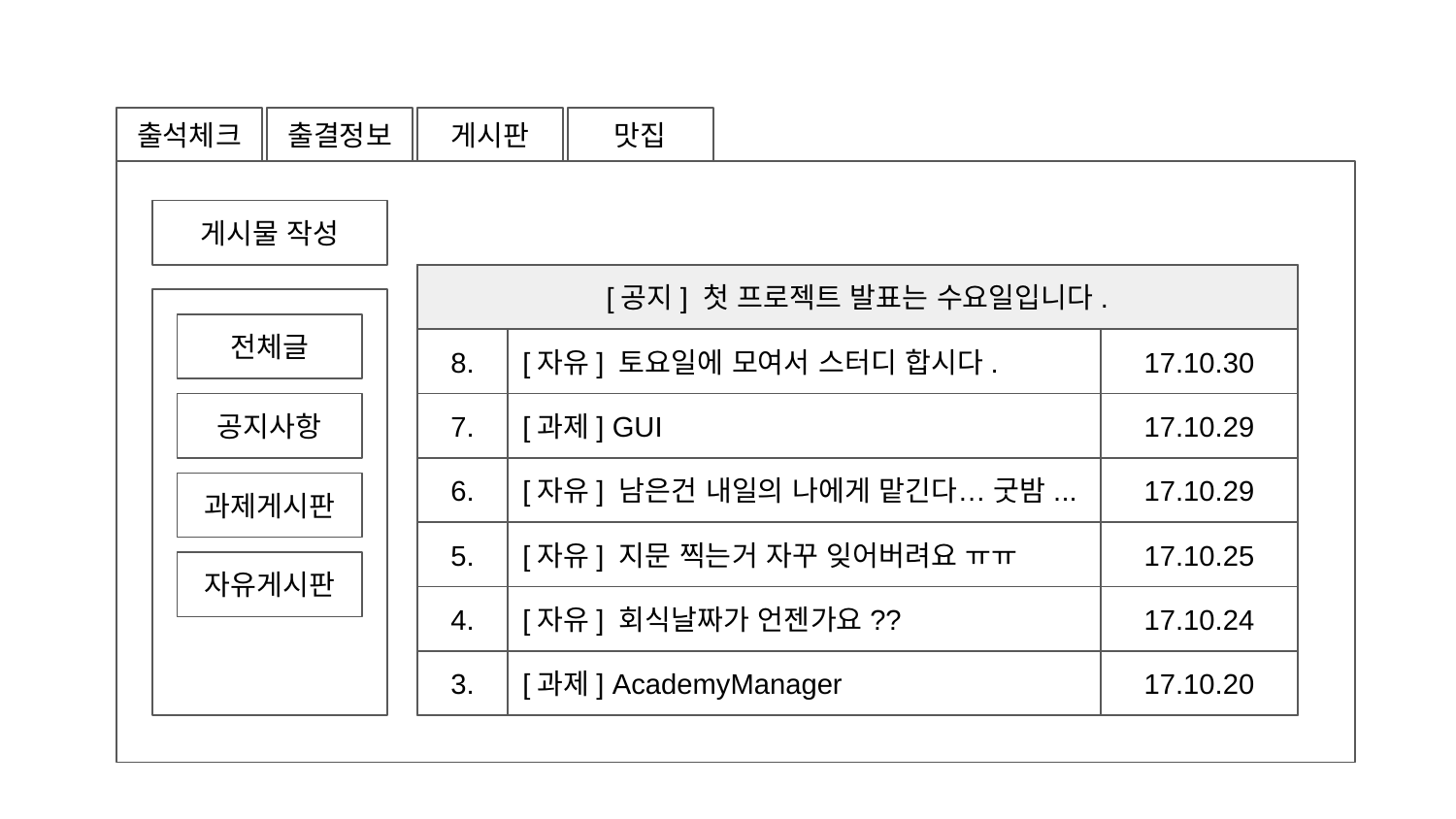

출석체크
출결정보
게시판
맛집

게시물 작성

[공지] 첫 프로젝트 발표는 수요일입니다.

전체글
8.
[자유] 토요일에 모여서 스터디 합시다.
17.10.30
공지사항
7.
[과제] GUI
17.10.29
6.
[자유] 남은건 내일의 나에게 맡긴다… 굿밤...
17.10.29
과제게시판
5.
[자유] 지문 찍는거 자꾸 잊어버려요 ㅠㅠ
17.10.25
자유게시판
4.
[자유] 회식날짜가 언젠가요??
17.10.24
3.
[과제] AcademyManager
17.10.20